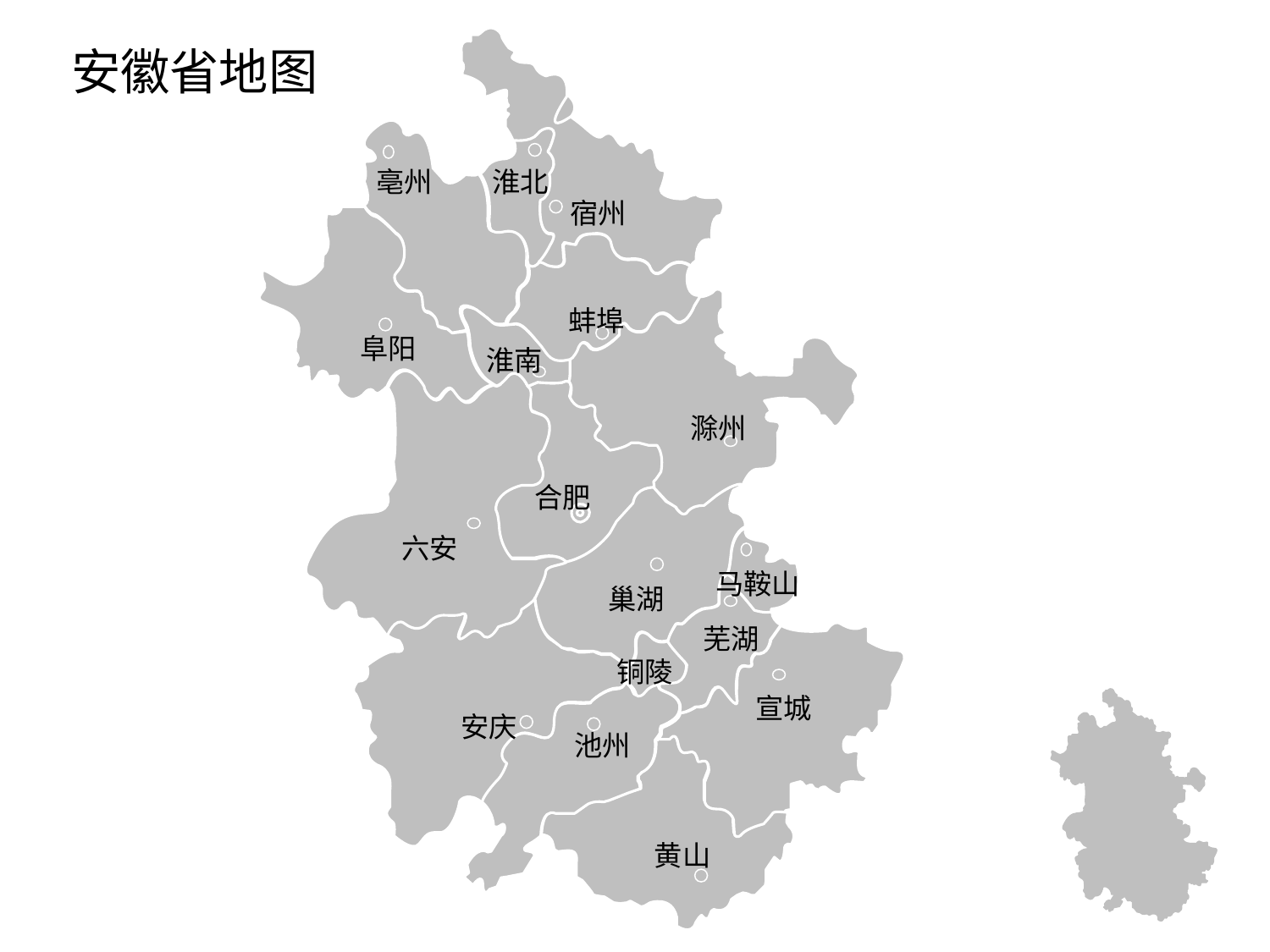

亳州
淮北
宿州

蚌埠

阜阳

淮南

滁州

合肥

六安

马鞍山

巢湖

芜湖

铜陵

宣城
安庆

池州
黄山

# 安徽省地图